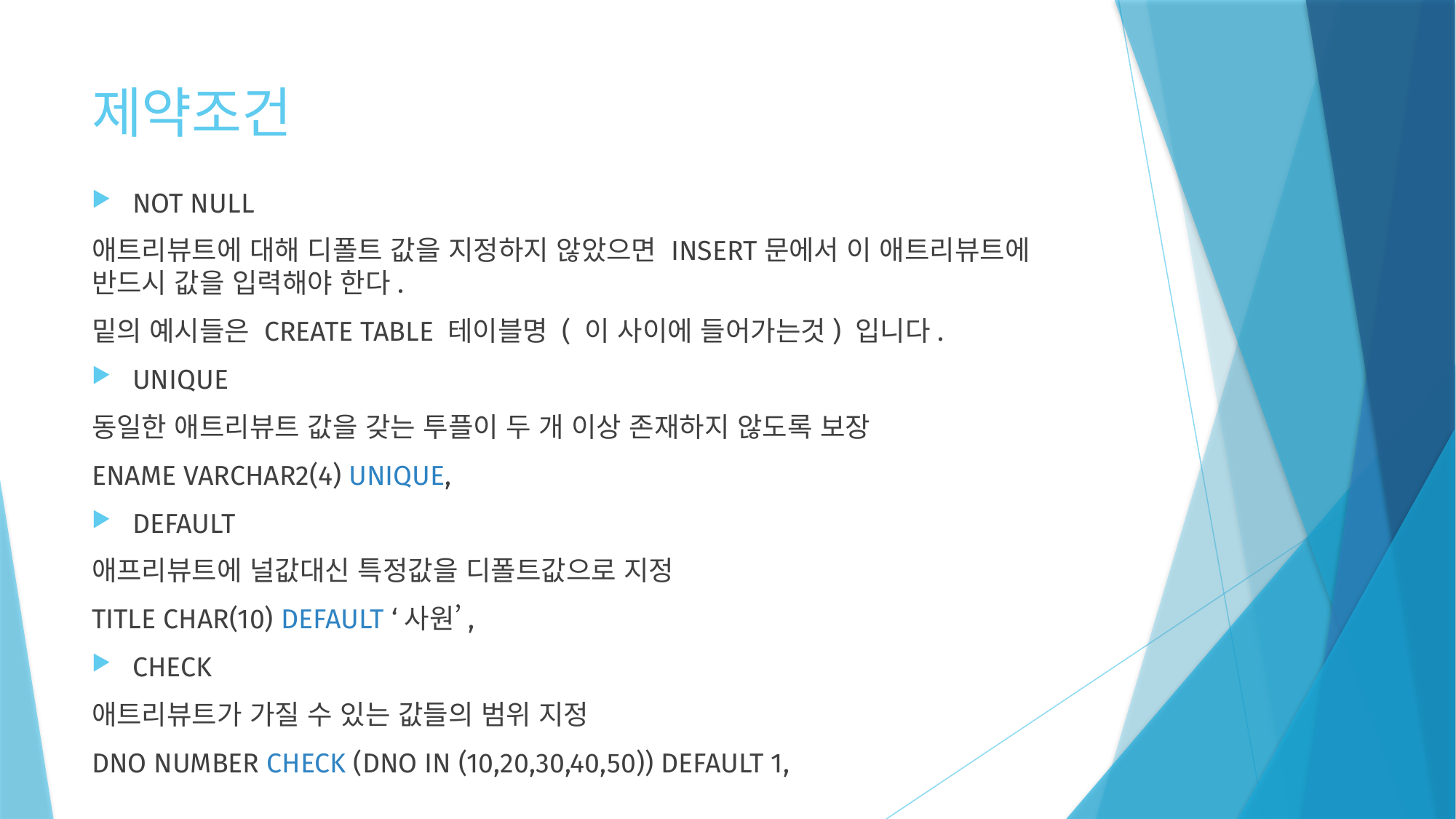

# 제약조건
NOT NULL
애트리뷰트에 대해 디폴트 값을 지정하지 않았으면 INSERT문에서 이 애트리뷰트에 반드시 값을 입력해야 한다.
밑의 예시들은 CREATE TABLE 테이블명 ( 이 사이에 들어가는것) 입니다.
UNIQUE
동일한 애트리뷰트 값을 갖는 투플이 두 개 이상 존재하지 않도록 보장
ENAME VARCHAR2(4) UNIQUE,
DEFAULT
애프리뷰트에 널값대신 특정값을 디폴트값으로 지정
TITLE CHAR(10) DEFAULT ‘사원’,
CHECK
애트리뷰트가 가질 수 있는 값들의 범위 지정
DNO NUMBER CHECK (DNO IN (10,20,30,40,50)) DEFAULT 1,